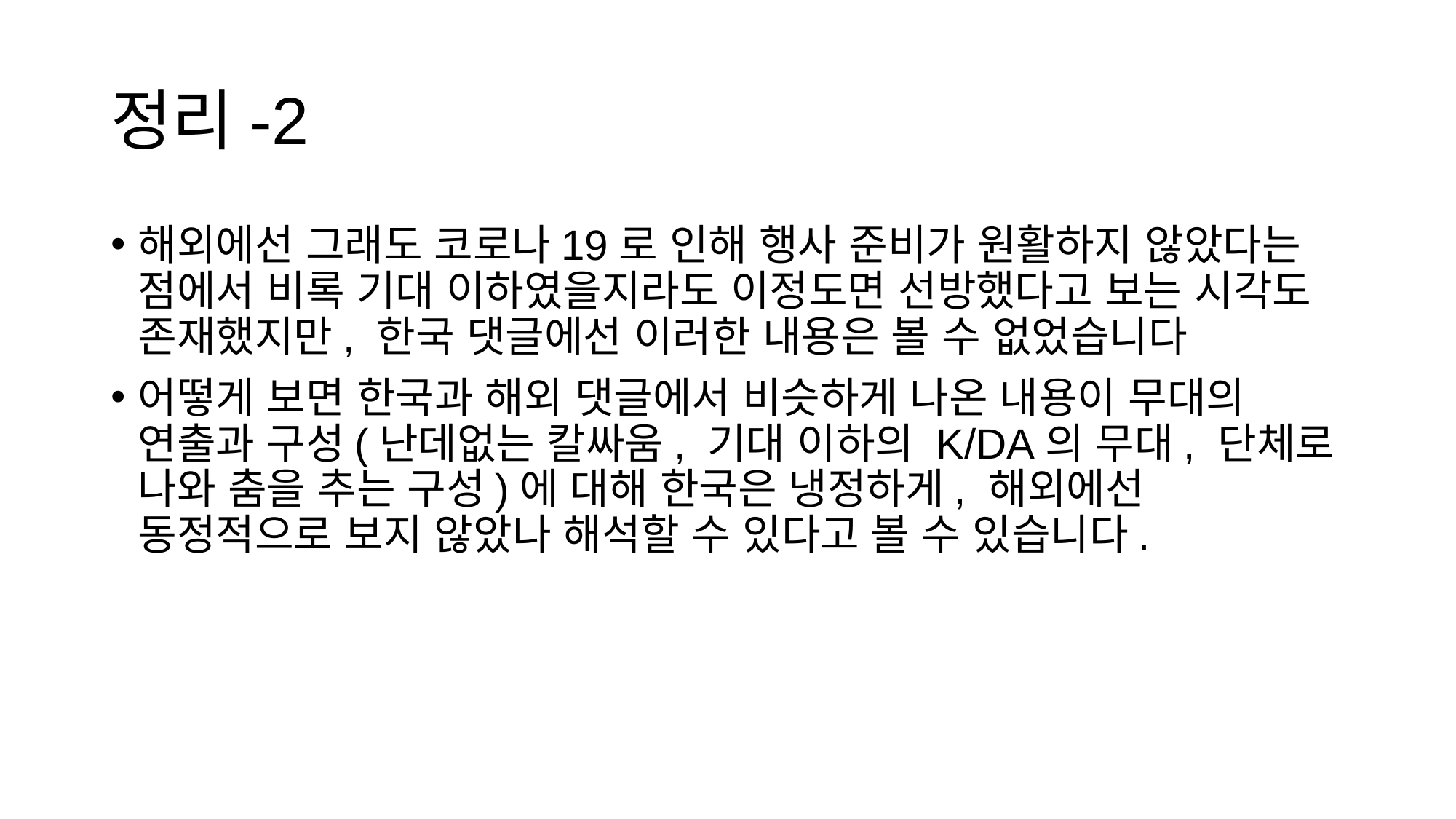

# 정리-2
해외에선 그래도 코로나19로 인해 행사 준비가 원활하지 않았다는 점에서 비록 기대 이하였을지라도 이정도면 선방했다고 보는 시각도 존재했지만, 한국 댓글에선 이러한 내용은 볼 수 없었습니다
어떻게 보면 한국과 해외 댓글에서 비슷하게 나온 내용이 무대의 연출과 구성(난데없는 칼싸움, 기대 이하의 K/DA의 무대, 단체로 나와 춤을 추는 구성)에 대해 한국은 냉정하게, 해외에선 동정적으로 보지 않았나 해석할 수 있다고 볼 수 있습니다.